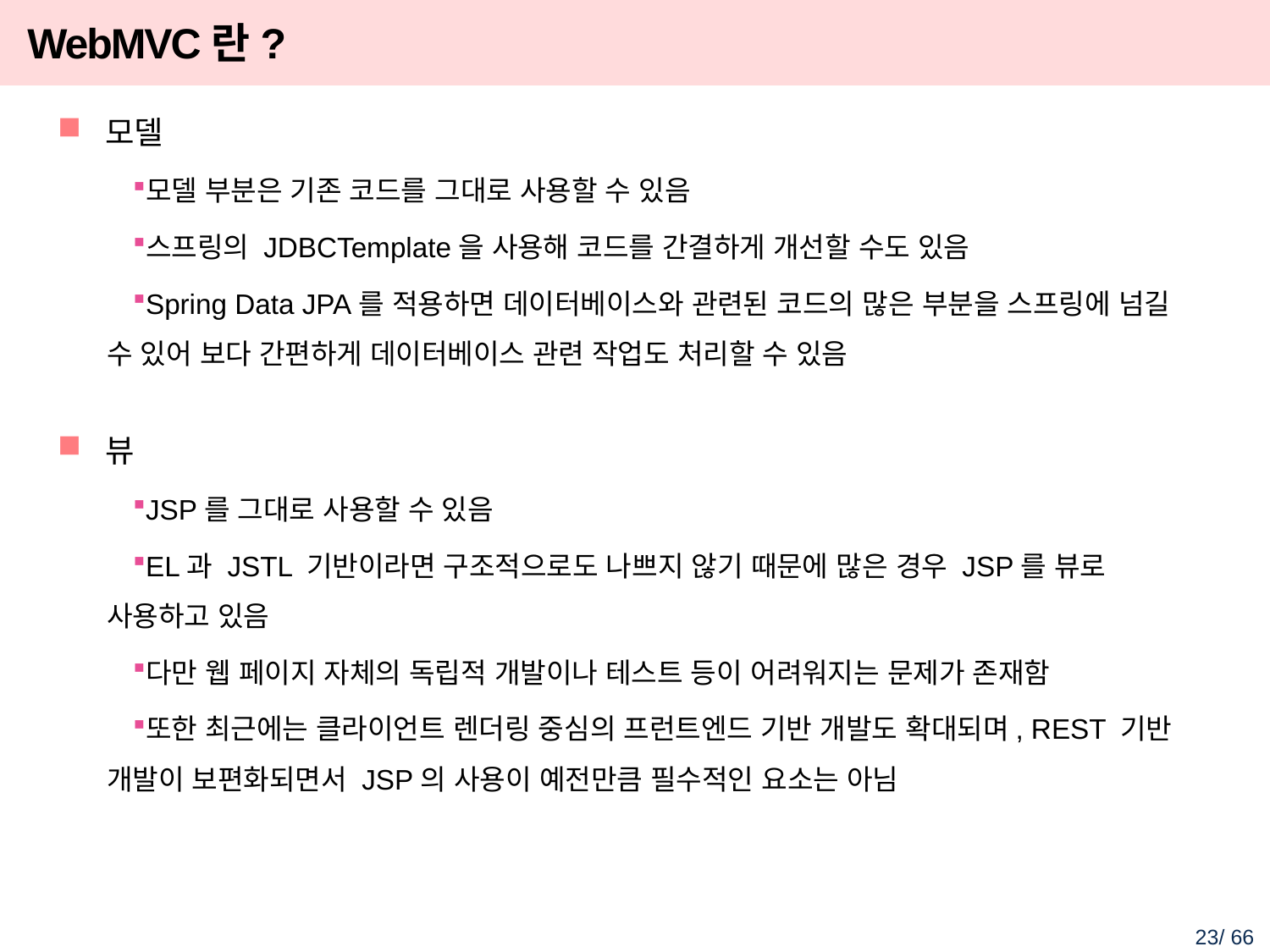

# WebMVC란?
모델
모델 부분은 기존 코드를 그대로 사용할 수 있음
스프링의 JDBCTemplate을 사용해 코드를 간결하게 개선할 수도 있음
Spring Data JPA를 적용하면 데이터베이스와 관련된 코드의 많은 부분을 스프링에 넘길 수 있어 보다 간편하게 데이터베이스 관련 작업도 처리할 수 있음

뷰
JSP를 그대로 사용할 수 있음
EL과 JSTL 기반이라면 구조적으로도 나쁘지 않기 때문에 많은 경우 JSP를 뷰로 사용하고 있음
다만 웹 페이지 자체의 독립적 개발이나 테스트 등이 어려워지는 문제가 존재함
또한 최근에는 클라이언트 렌더링 중심의 프런트엔드 기반 개발도 확대되며, REST 기반 개발이 보편화되면서 JSP의 사용이 예전만큼 필수적인 요소는 아님